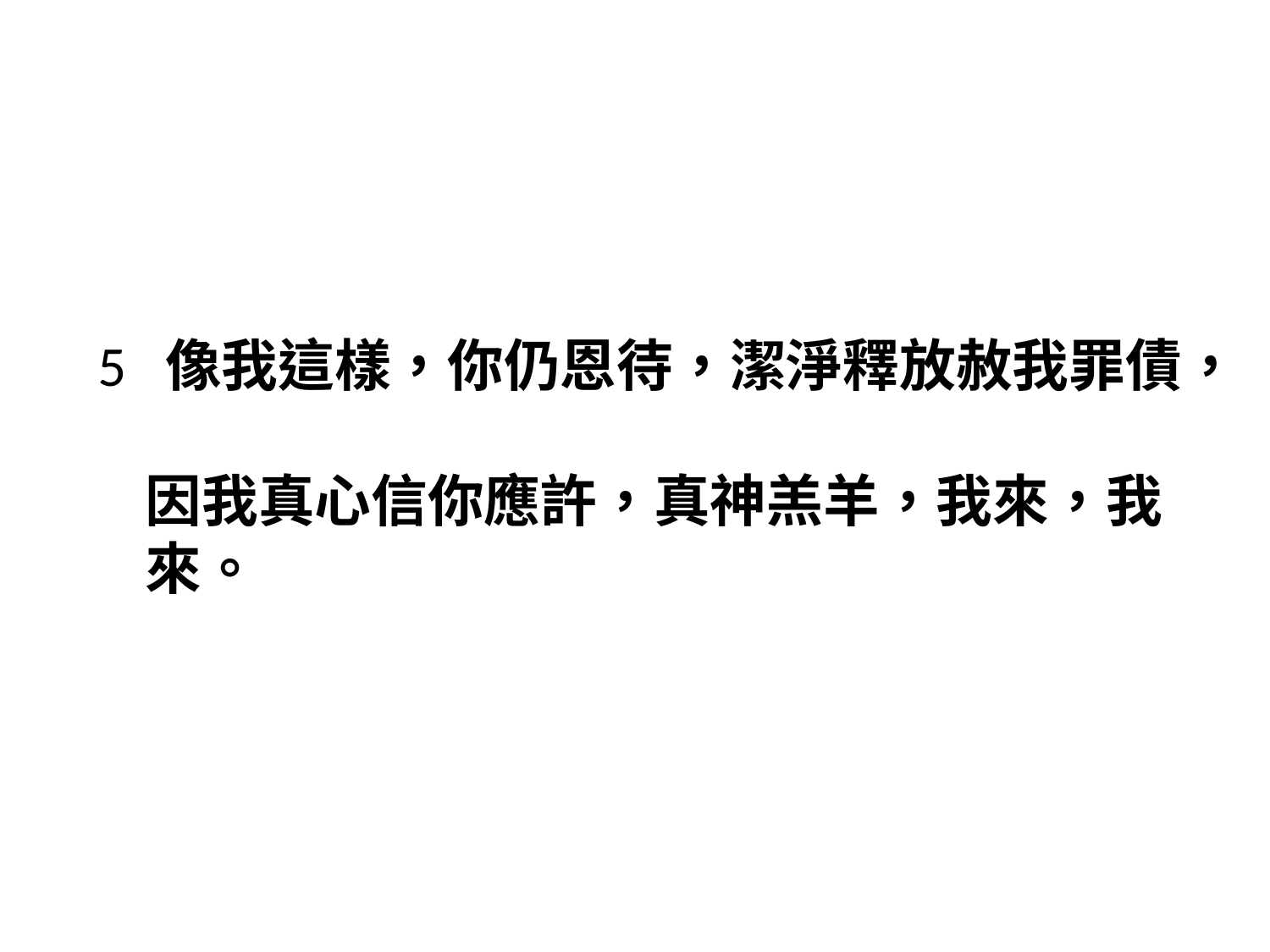

#
5  像我這樣，你仍恩待，潔淨釋放赦我罪債，
因我真心信你應許，真神羔羊，我來，我來。